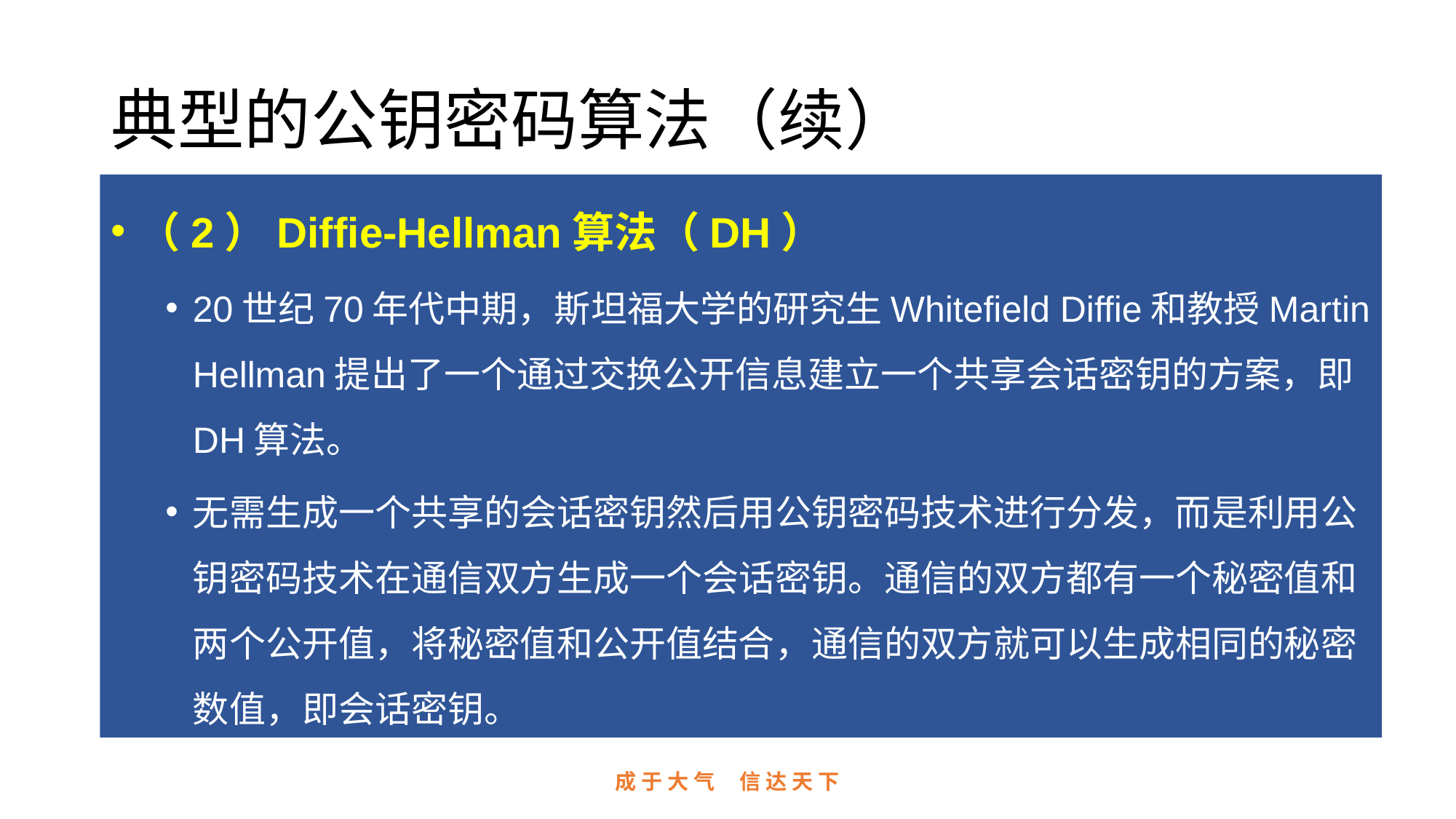

# 典型的公钥密码算法（续）
（2）Diffie-Hellman算法（DH）
20世纪70年代中期，斯坦福大学的研究生Whitefield Diffie和教授Martin Hellman提出了一个通过交换公开信息建立一个共享会话密钥的方案，即DH算法。
无需生成一个共享的会话密钥然后用公钥密码技术进行分发，而是利用公钥密码技术在通信双方生成一个会话密钥。通信的双方都有一个秘密值和两个公开值，将秘密值和公开值结合，通信的双方就可以生成相同的秘密数值，即会话密钥。
成 于 大 气     信 达 天 下